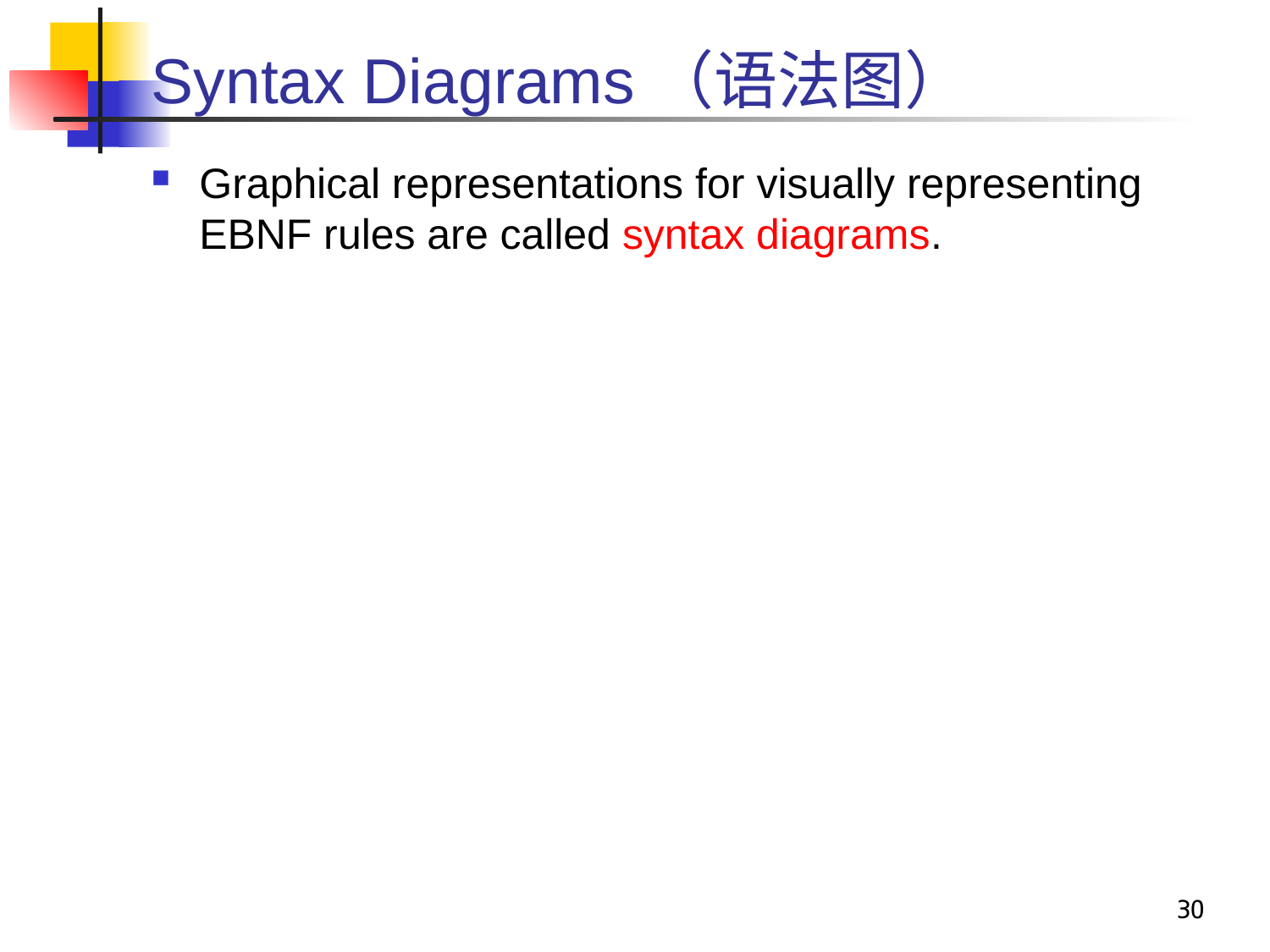

# Syntax Diagrams（语法图）
Graphical representations for visually representing EBNF rules are called syntax diagrams.
30